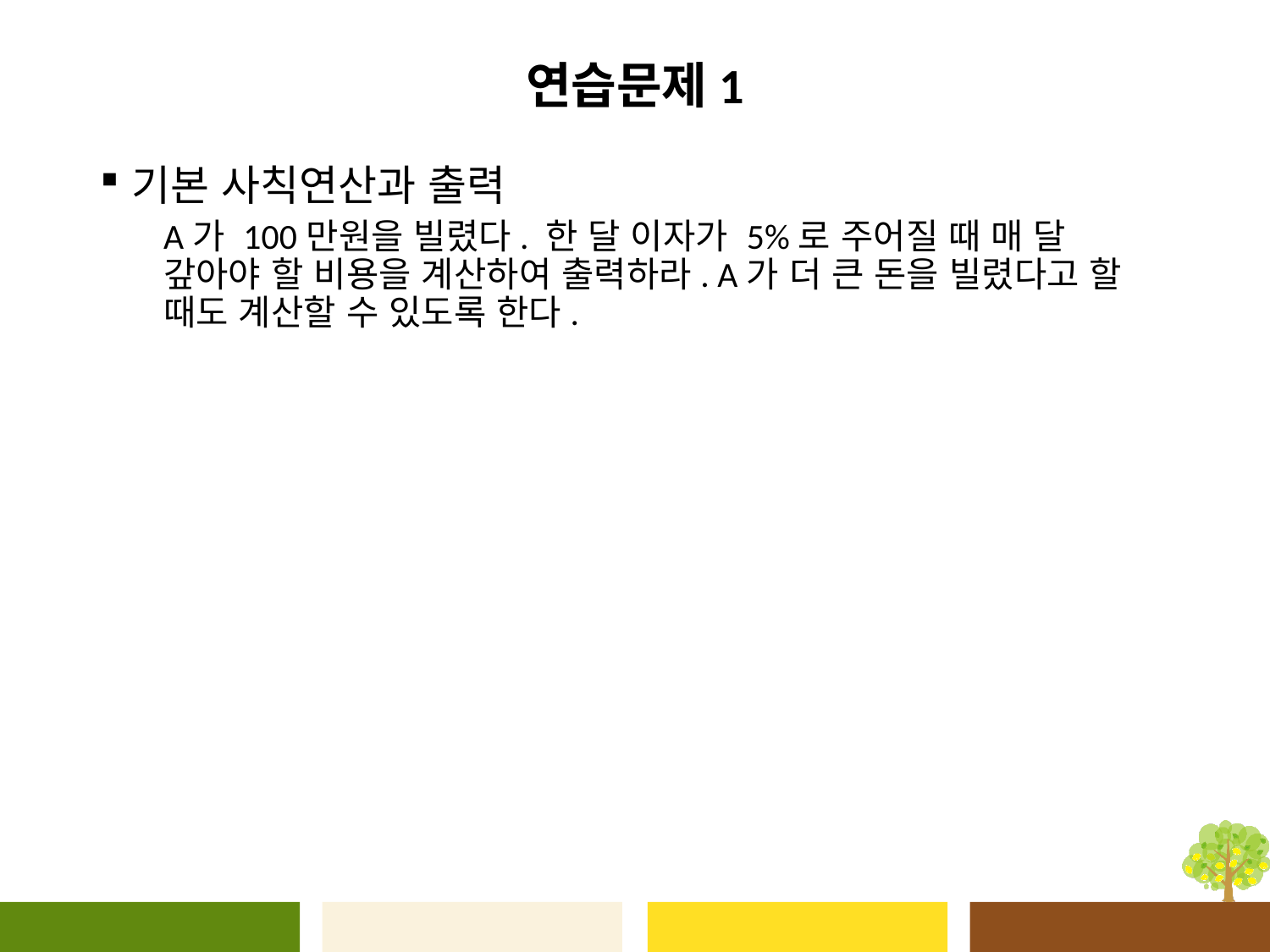

# 연습문제1
기본 사칙연산과 출력
A가 100만원을 빌렸다. 한 달 이자가 5%로 주어질 때 매 달 갚아야 할 비용을 계산하여 출력하라. A가 더 큰 돈을 빌렸다고 할 때도 계산할 수 있도록 한다.